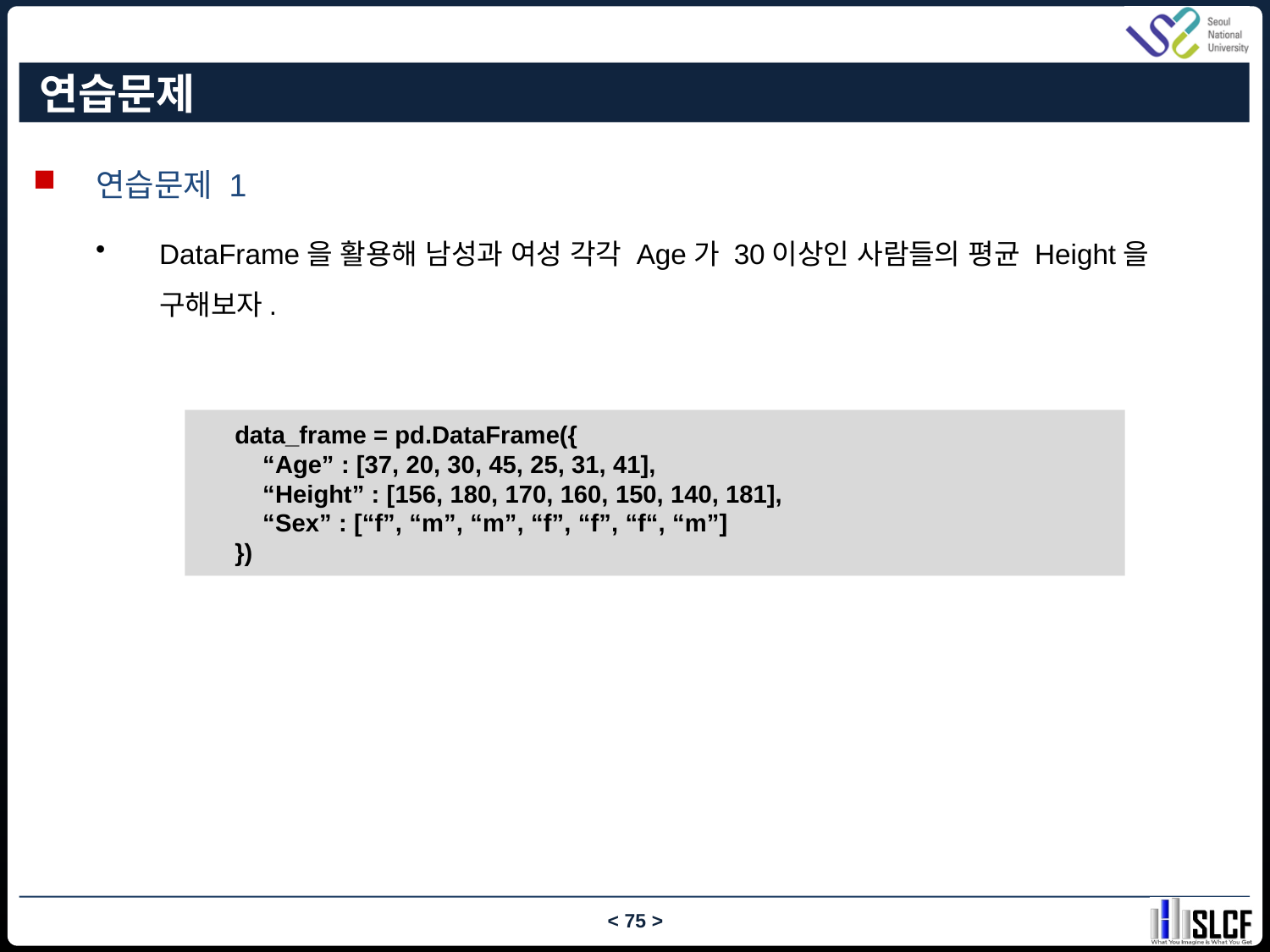

# 연습문제
연습문제 1
DataFrame을 활용해 남성과 여성 각각 Age가 30이상인 사람들의 평균 Height을 구해보자.

data_frame = pd.DataFrame({
    “Age” : [37, 20, 30, 45, 25, 31, 41],
    “Height” : [156, 180, 170, 160, 150, 140, 181],
    “Sex” : [“f”, “m”, “m”, “f”, “f”, “f“, “m”]
})